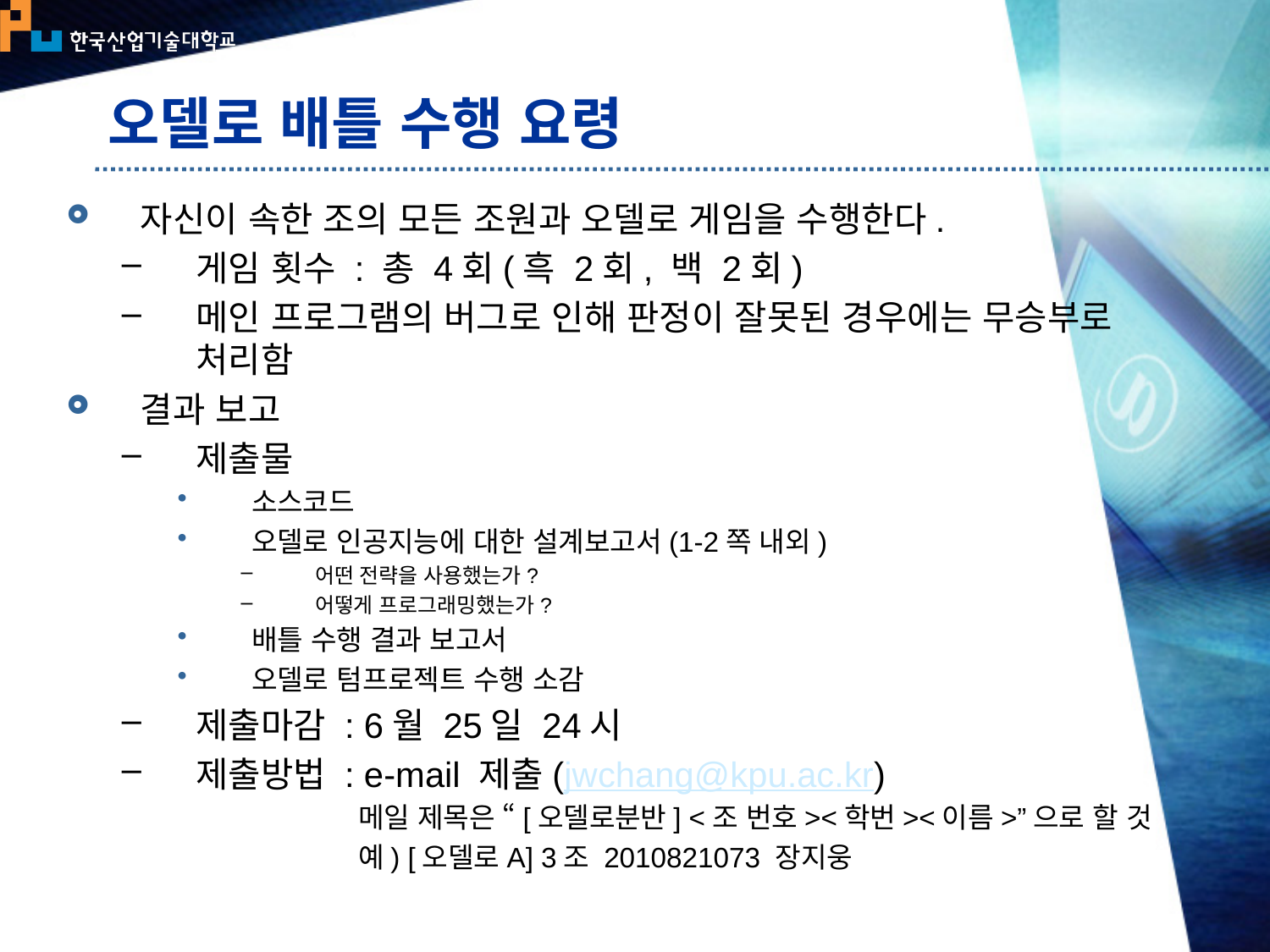

# 오델로 배틀 수행 요령
자신이 속한 조의 모든 조원과 오델로 게임을 수행한다.
게임 횟수 : 총 4회(흑 2회, 백 2회)
메인 프로그램의 버그로 인해 판정이 잘못된 경우에는 무승부로 처리함
결과 보고
제출물
소스코드
오델로 인공지능에 대한 설계보고서(1-2쪽 내외)
어떤 전략을 사용했는가?
어떻게 프로그래밍했는가?
배틀 수행 결과 보고서
오델로 텀프로젝트 수행 소감
제출마감 : 6월 25일 24시
제출방법 : e-mail 제출(jwchang@kpu.ac.kr)
      메일 제목은 “[오델로분반] <조 번호><학번><이름>”으로 할 것
      예) [오델로A] 3조 2010821073 장지웅